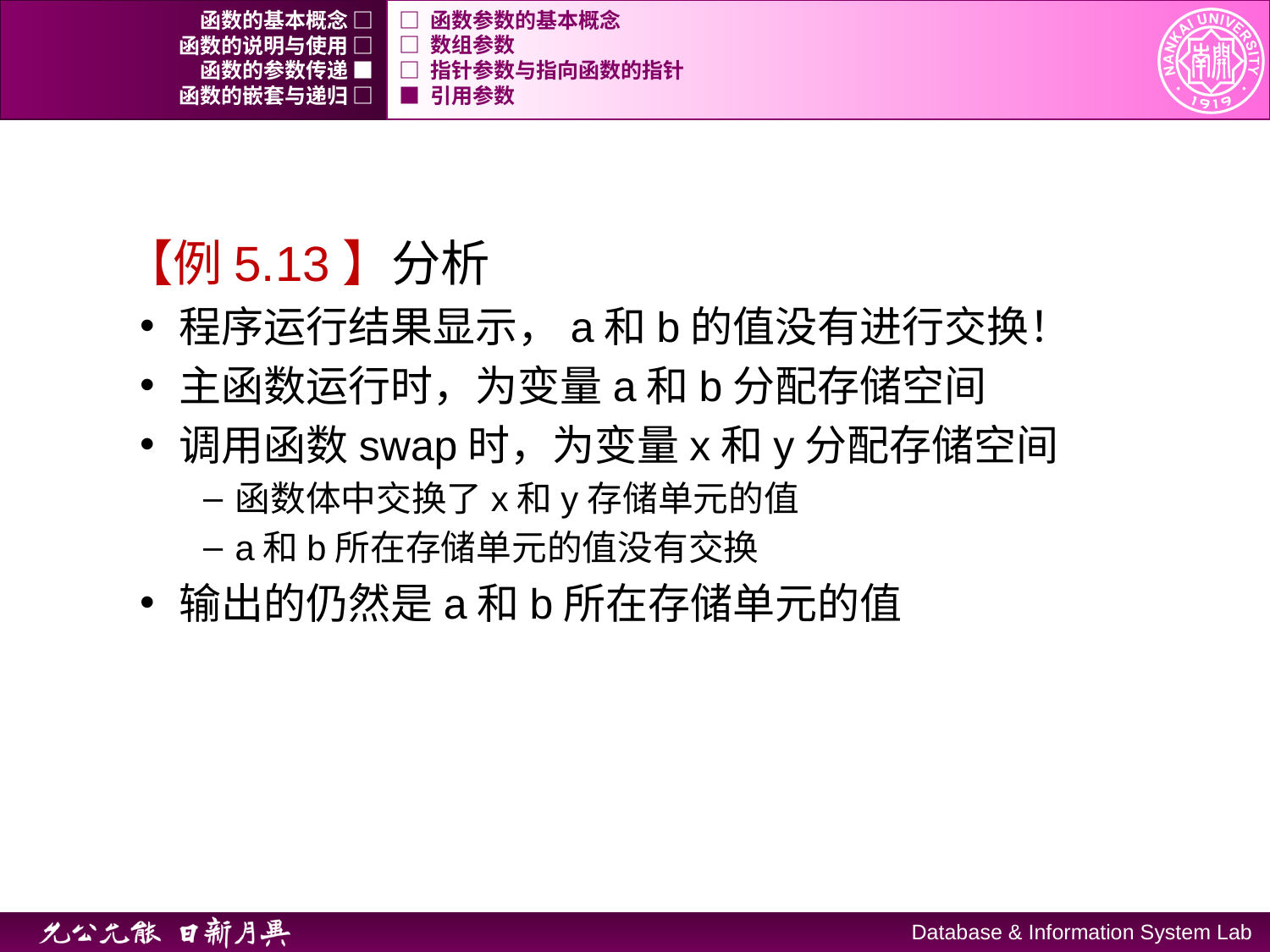

函数的基本概念 □
□ 函数参数的基本概念
函数的说明与使用 □
□ 数组参数
函数的参数传递 ■
□ 指针参数与指向函数的指针
函数的嵌套与递归 □
■ 引用参数
【例5.13】分析
程序运行结果显示，a和b的值没有进行交换！
主函数运行时，为变量a和b分配存储空间
调用函数swap时，为变量x和y分配存储空间
函数体中交换了x和y存储单元的值
a和b所在存储单元的值没有交换
输出的仍然是a和b所在存储单元的值